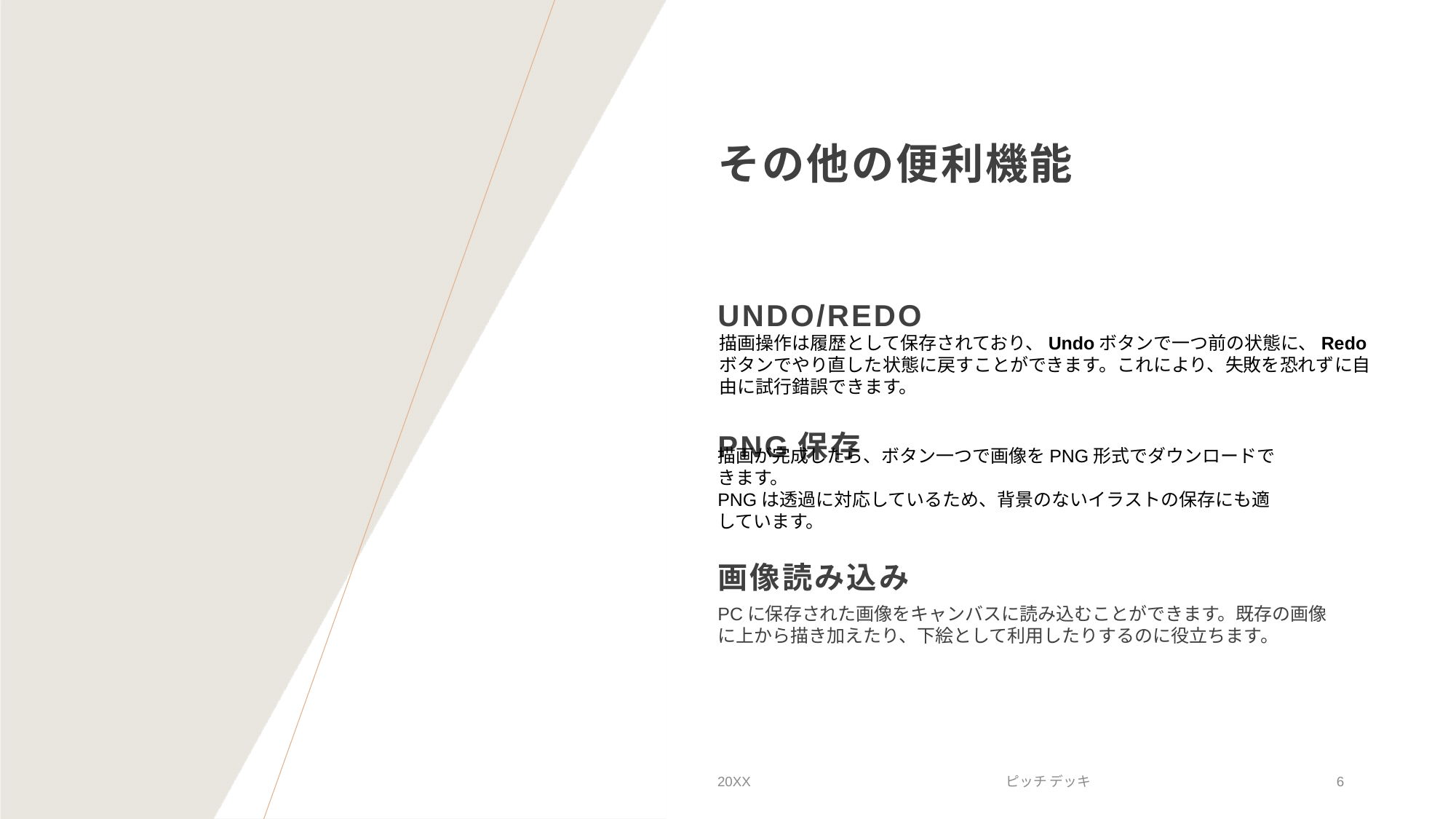

# その他の便利機能
Undo/Redo
描画操作は履歴として保存されており、Undoボタンで一つ前の状態に、Redoボタンでやり直した状態に戻すことができます。これにより、失敗を恐れずに自由に試行錯誤できます。

PNG保存
描画が完成したら、ボタン一つで画像をPNG形式でダウンロードできます。
PNGは透過に対応しているため、背景のないイラストの保存にも適しています。

画像読み込み
PCに保存された画像をキャンバスに読み込むことができます。既存の画像に上から描き加えたり、下絵として利用したりするのに役立ちます。
20XX
ピッチ デッキ
6